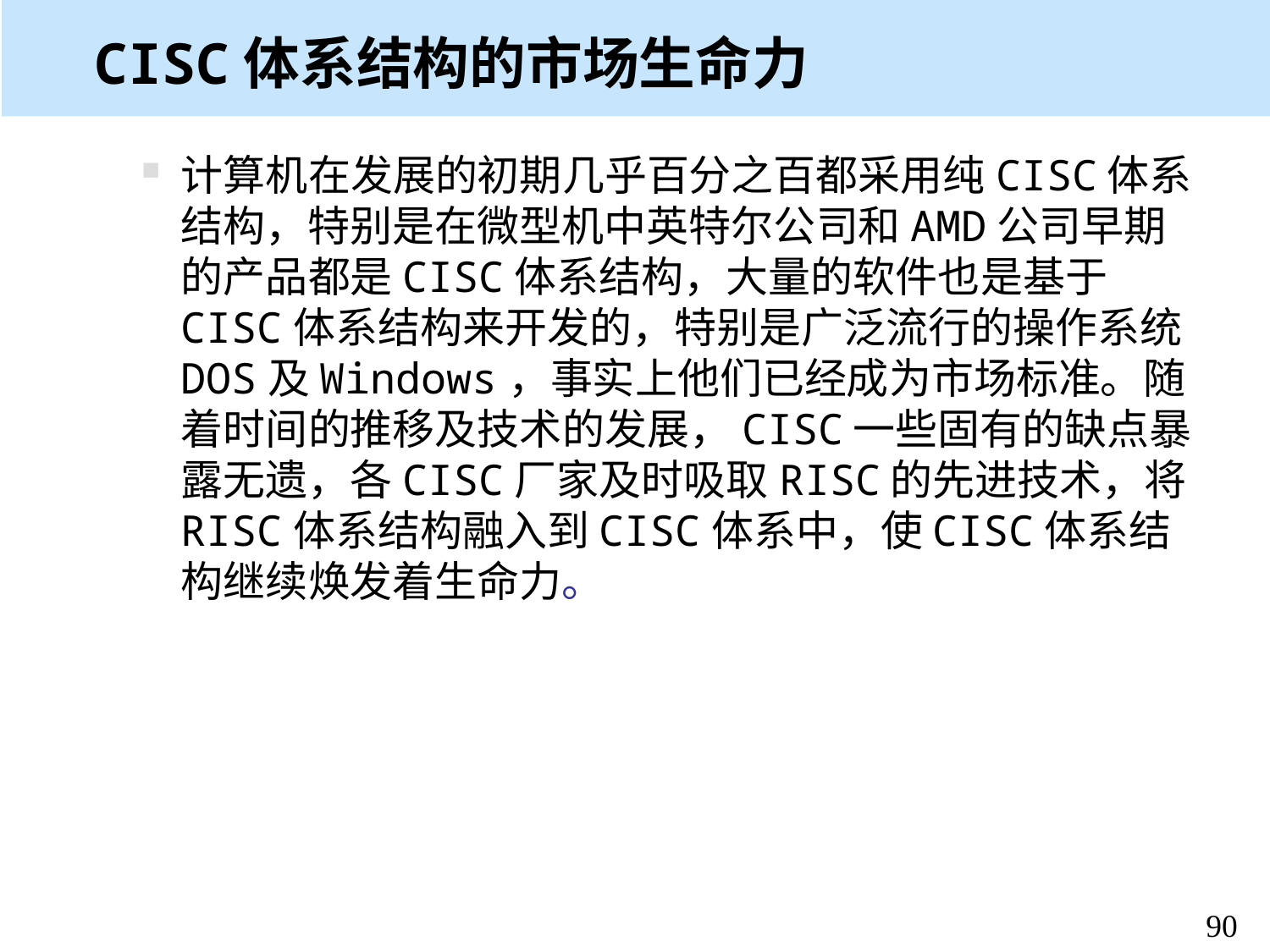

# CISC体系结构的市场生命力
计算机在发展的初期几乎百分之百都采用纯CISC体系结构，特别是在微型机中英特尔公司和AMD公司早期的产品都是CISC体系结构，大量的软件也是基于CISC体系结构来开发的，特别是广泛流行的操作系统DOS及Windows，事实上他们已经成为市场标准。随着时间的推移及技术的发展，CISC一些固有的缺点暴露无遗，各CISC厂家及时吸取RISC的先进技术，将RISC体系结构融入到CISC体系中，使CISC体系结构继续焕发着生命力。